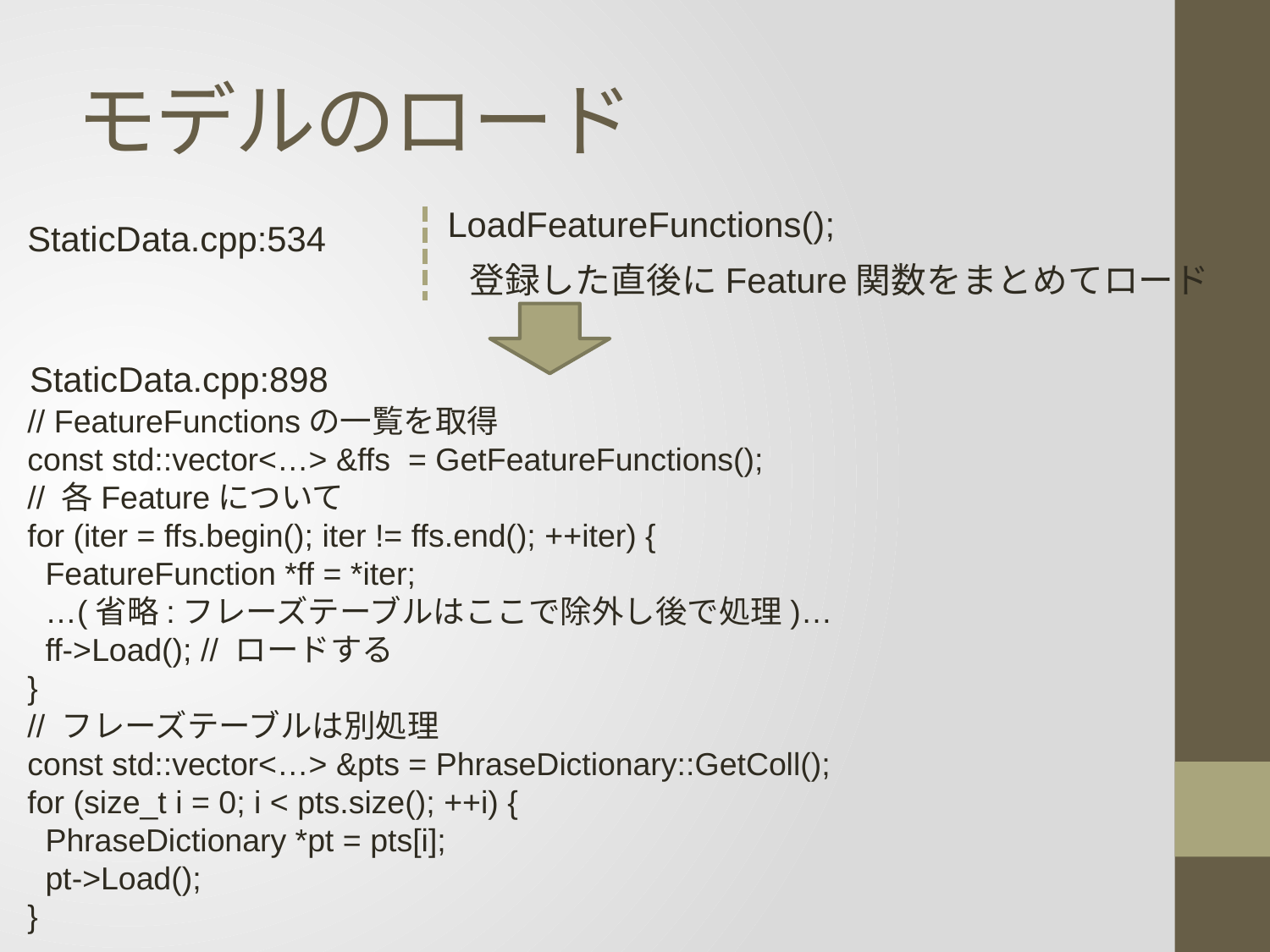

# モデルのロード
LoadFeatureFunctions();
StaticData.cpp:534
登録した直後にFeature関数をまとめてロード

StaticData.cpp:898
// FeatureFunctionsの一覧を取得
const std::vector<…> &ffs  = GetFeatureFunctions();
// 各Featureについて
for (iter = ffs.begin(); iter != ffs.end(); ++iter) {
  FeatureFunction *ff = *iter;
  …(省略:フレーズテーブルはここで除外し後で処理)…
  ff->Load(); // ロードする
}
// フレーズテーブルは別処理
const std::vector<…> &pts = PhraseDictionary::GetColl();
for (size_t i = 0; i < pts.size(); ++i) {
  PhraseDictionary *pt = pts[i];
  pt->Load();
}